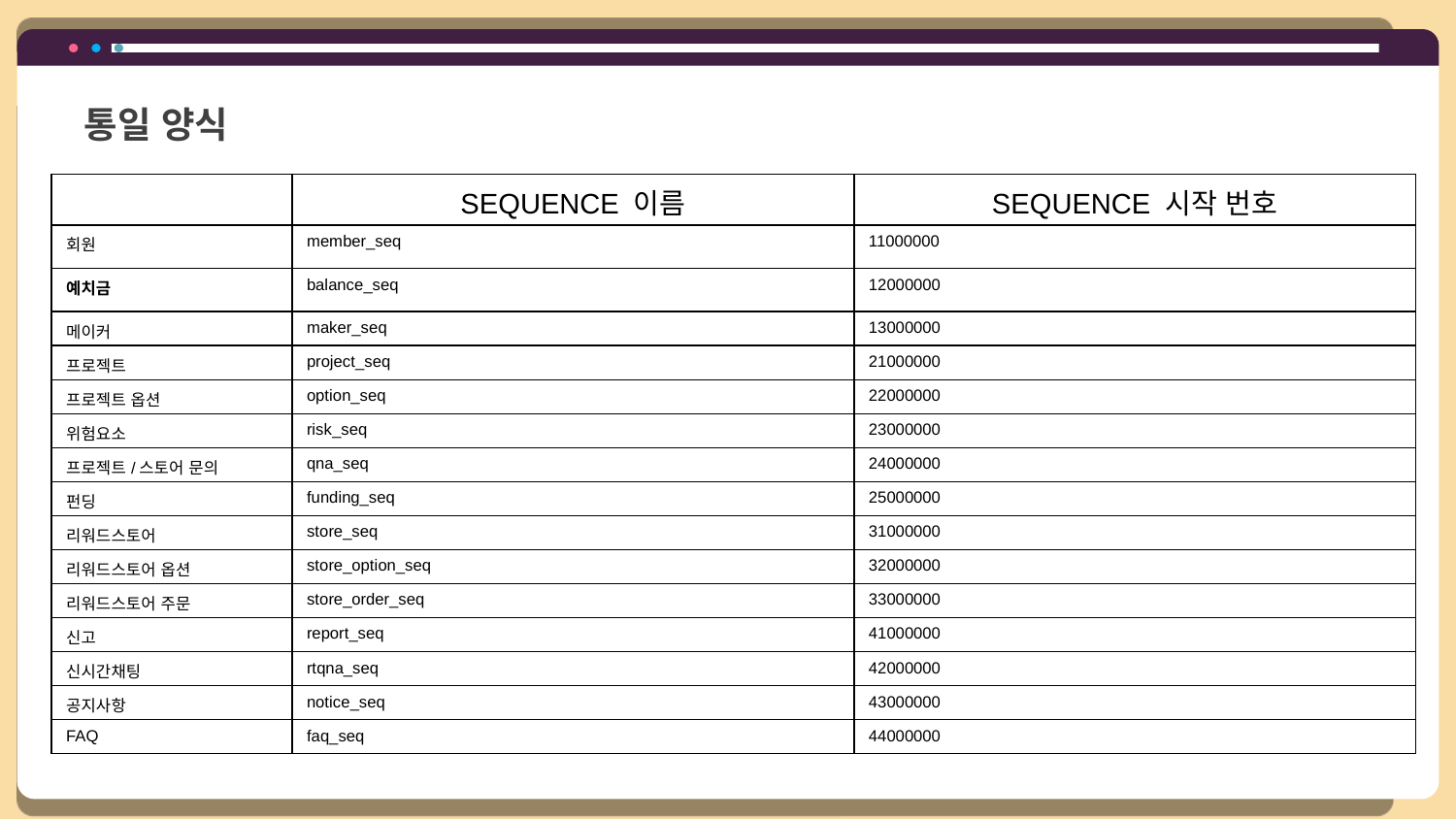

통일 양식
|  | SEQUENCE 이름 | SEQUENCE 시작 번호 |
| --- | --- | --- |
| 회원 | member\_seq | 11000000 |
| 예치금 | balance\_seq | 12000000 |
| 메이커 | maker\_seq | 13000000 |
| 프로젝트 | project\_seq | 21000000 |
| 프로젝트 옵션 | option\_seq | 22000000 |
| 위험요소 | risk\_seq | 23000000 |
| 프로젝트/스토어 문의 | qna\_seq | 24000000 |
| 펀딩 | funding\_seq | 25000000 |
| 리워드스토어 | store\_seq | 31000000 |
| 리워드스토어 옵션 | store\_option\_seq | 32000000 |
| 리워드스토어 주문 | store\_order\_seq | 33000000 |
| 신고 | report\_seq | 41000000 |
| 신시간채팅 | rtqna\_seq | 42000000 |
| 공지사항 | notice\_seq | 43000000 |
| FAQ | faq\_seq | 44000000 |